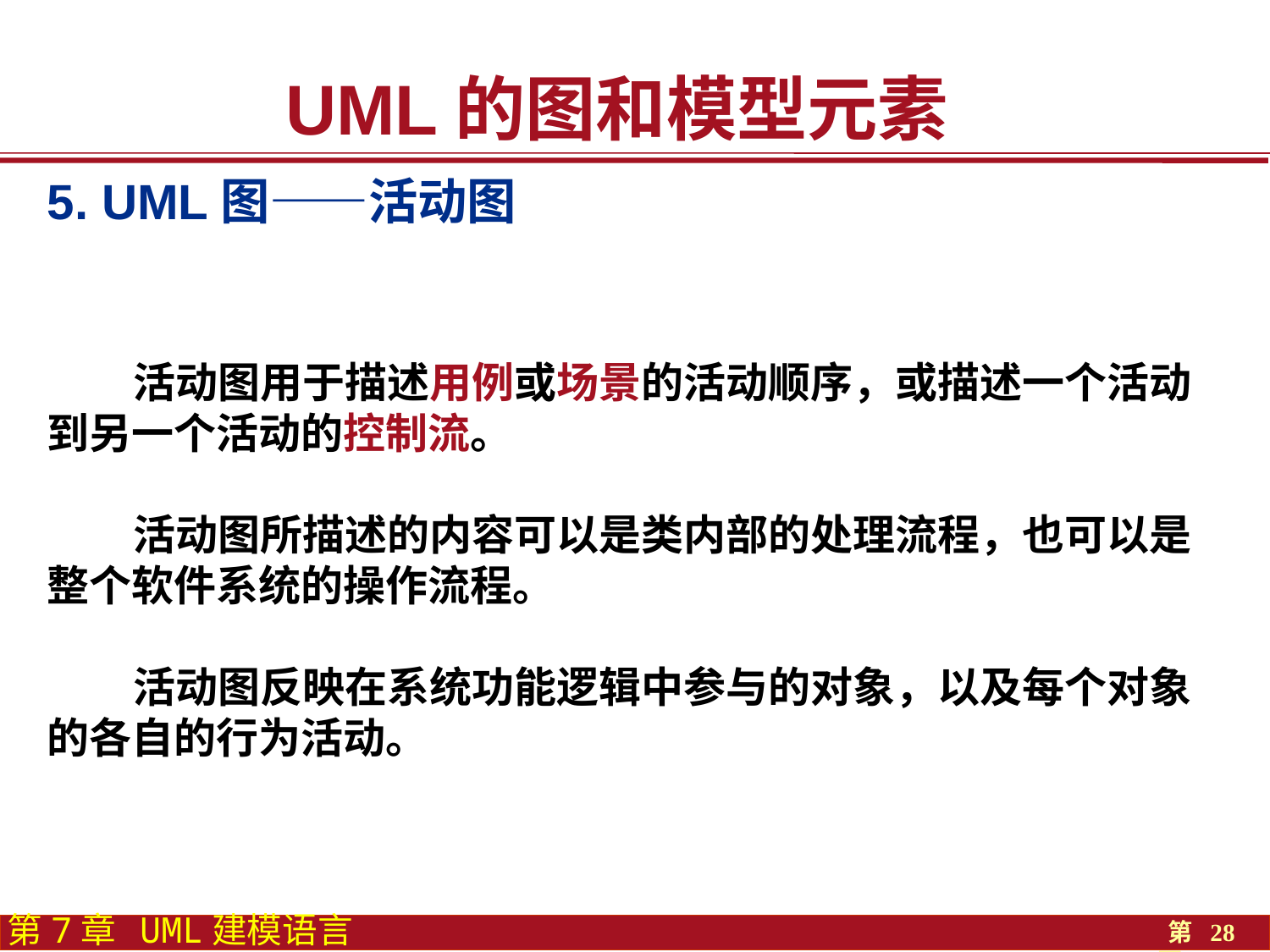

UML的图和模型元素
5. UML图——活动图
        活动图用于描述用例或场景的活动顺序，或描述一个活动到另一个活动的控制流。

        活动图所描述的内容可以是类内部的处理流程，也可以是整个软件系统的操作流程。

        活动图反映在系统功能逻辑中参与的对象，以及每个对象的各自的行为活动。